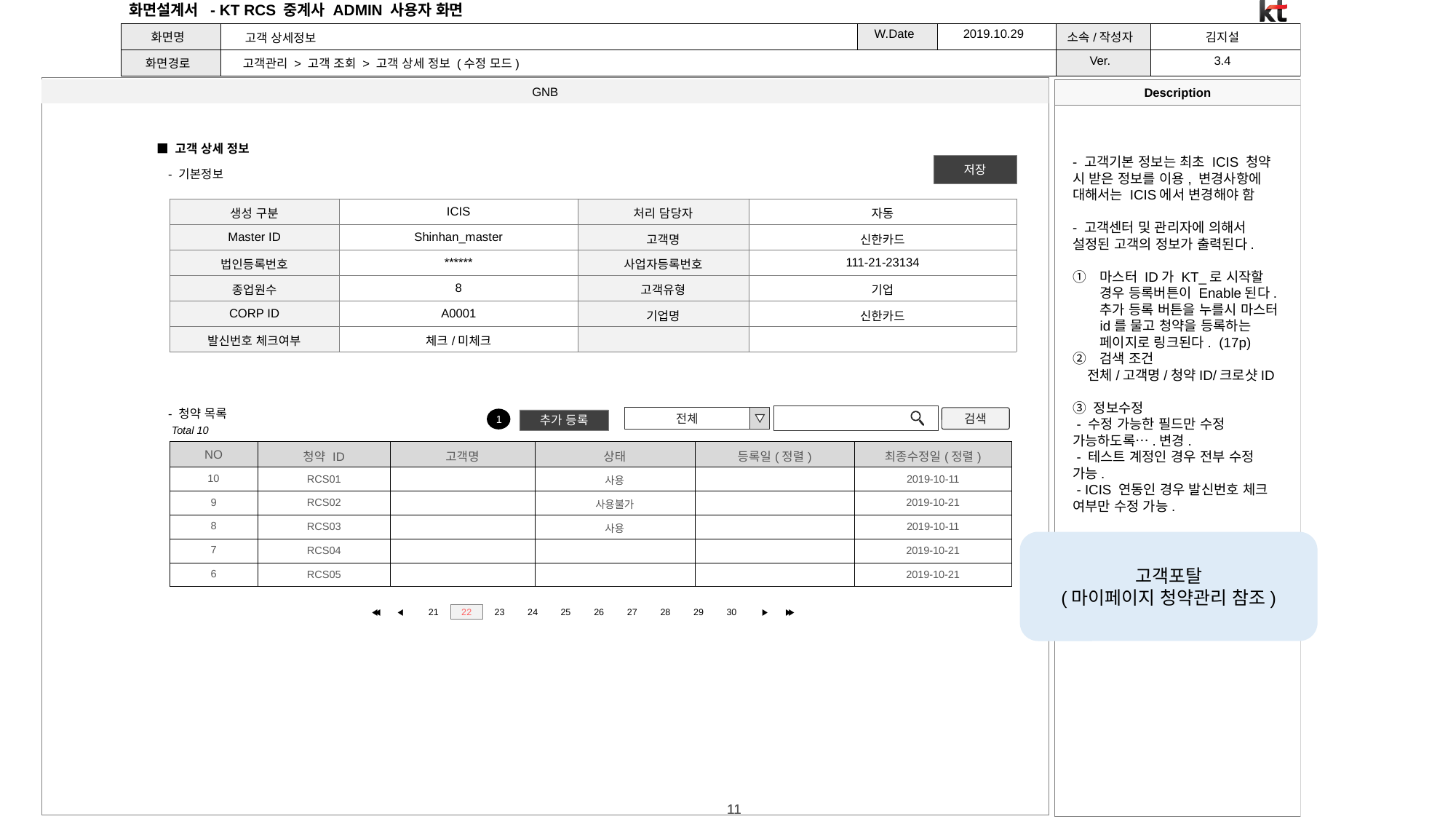

고객 상세정보
고객관리 > 고객 조회 > 고객 상세 정보 (수정 모드)
■ 고객 상세 정보
- 고객기본 정보는 최초 ICIS 청약 시 받은 정보를 이용, 변경사항에 대해서는 ICIS에서 변경해야 함

- 고객센터 및 관리자에 의해서  설정된 고객의 정보가 출력된다.
마스터 ID가 KT_로 시작할 경우 등록버튼이 Enable된다.
추가 등록 버튼을 누를시 마스터id를 물고 청약을 등록하는 페이지로 링크된다.  (17p)
검색 조건
   전체/고객명/청약ID/크로샷ID

③ 정보수정
 - 수정 가능한 필드만 수정 가능하도록….변경.
 - 테스트 계정인 경우 전부 수정 가능.
 - ICIS 연동인 경우 발신번호 체크 여부만 수정 가능.

저장
- 기본정보
| 생성 구분 | ICIS | 처리 담당자 | 자동 |
| --- | --- | --- | --- |
| Master ID | Shinhan\_master | 고객명 | 신한카드 |
| 법인등록번호 | \*\*\*\*\*\* | 사업자등록번호 | 111-21-23134 |
| 종업원수 | 8 | 고객유형 | 기업 |
| CORP ID | A0001 | 기업명 | 신한카드 |
| 발신번호 체크여부 | 체크/미체크 |  |  |
- 청약 목록

전체

검색
1
추가 등록

Total 10
| NO | 청약 ID | 고객명 | 상태 | 등록일(정렬) | 최종수정일(정렬) |
| --- | --- | --- | --- | --- | --- |
| 10 | RCS01 |  | 사용 |  | 2019-10-11 |
| 9 | RCS02 |  | 사용불가 |  | 2019-10-21 |
| 8 | RCS03 |  | 사용 |  | 2019-10-11 |
| 7 | RCS04 |  |  |  | 2019-10-21 |
| 6 | RCS05 |  |  |  | 2019-10-21 |
고객포탈
(마이페이지 청약관리 참조)
◀◀
◀
21
22
23
24
25
26
27
28
29
30
▶
▶▶